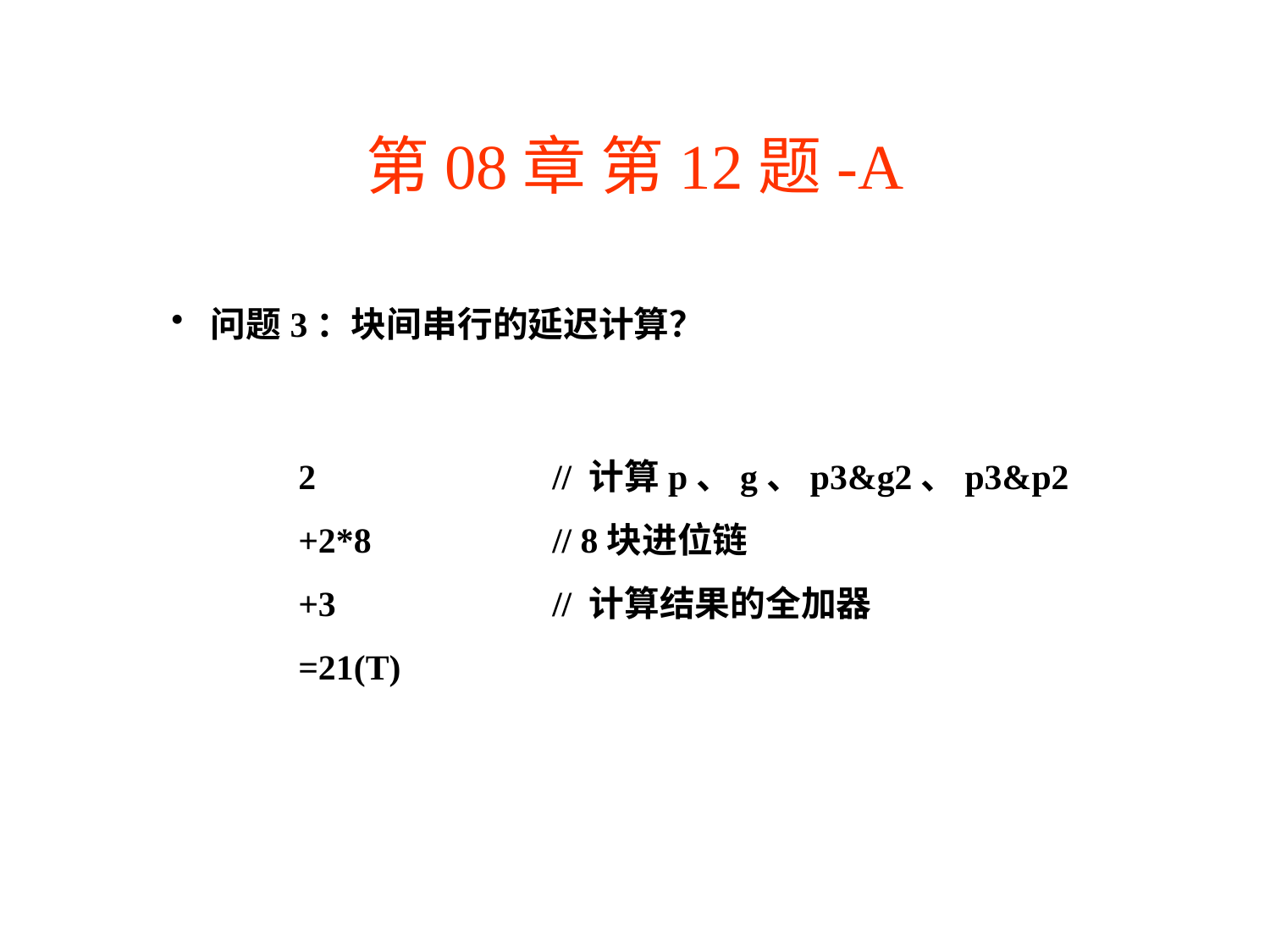

# 第08章 第12题-A
问题3：块间串行的延迟计算？

	2		// 计算p、g、p3&g2、p3&p2
	+2*8		// 8块进位链
	+3		// 计算结果的全加器
	=21(T)